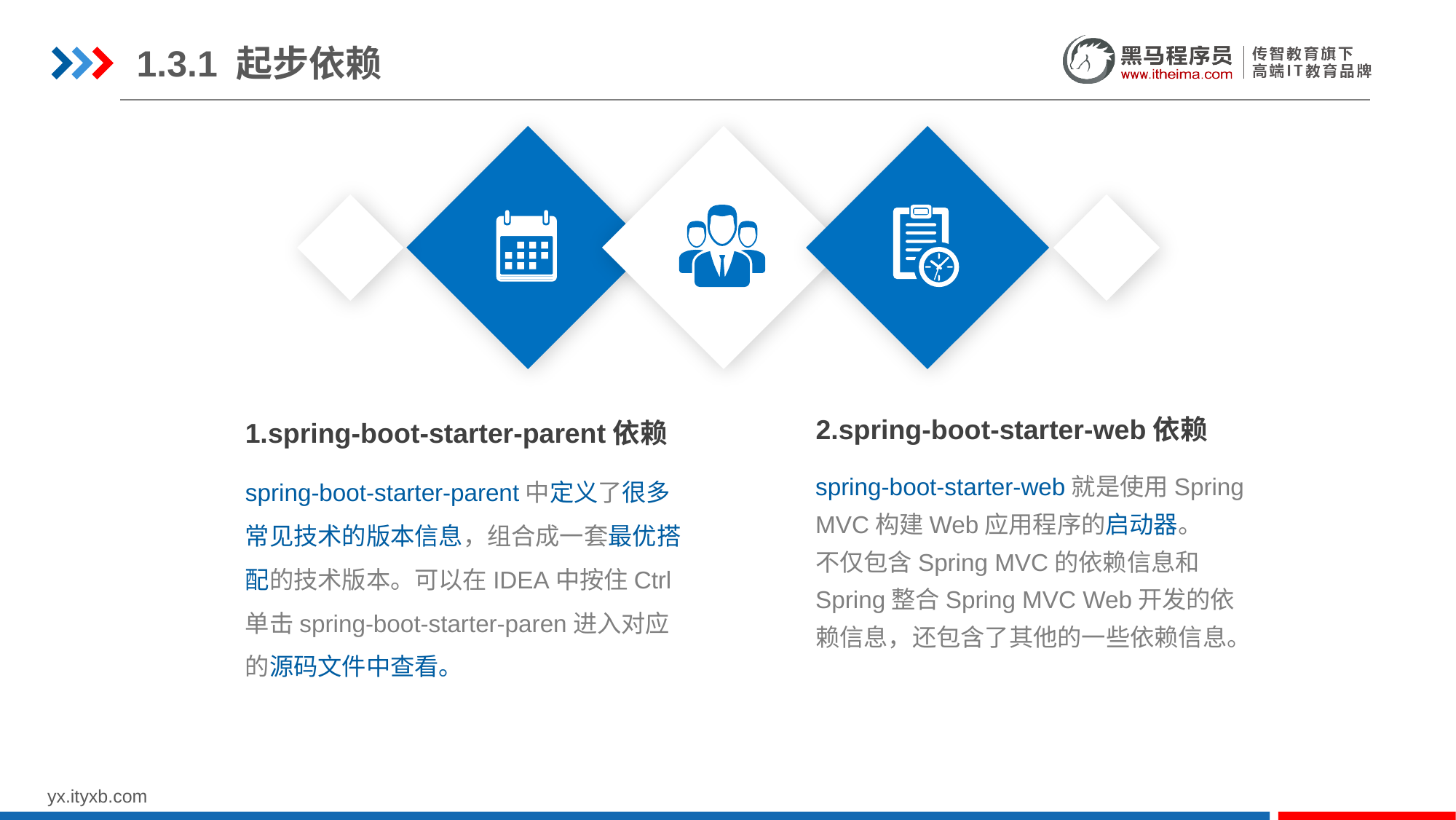

1.3.1 起步依赖

2.spring-boot-starter-web依赖
spring-boot-starter-web就是使用Spring MVC构建Web应用程序的启动器。
不仅包含Spring MVC的依赖信息和Spring整合Spring MVC Web开发的依赖信息，还包含了其他的一些依赖信息。
1.spring-boot-starter-parent依赖
spring-boot-starter-parent中定义了很多常见技术的版本信息，组合成一套最优搭配的技术版本。可以在IDEA中按住Ctrl单击spring-boot-starter-paren进入对应的源码文件中查看。